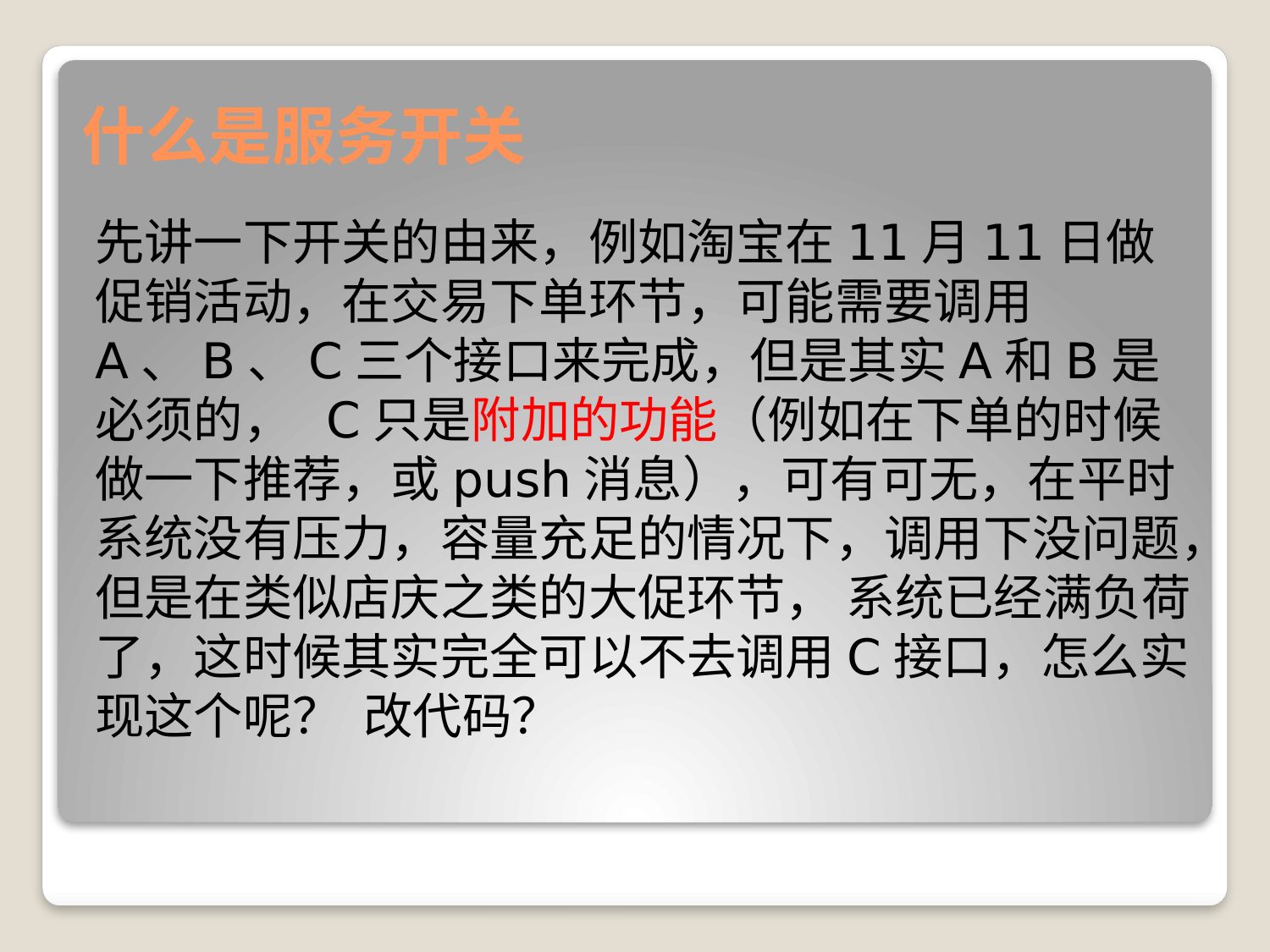

# 什么是服务开关
先讲一下开关的由来，例如淘宝在11月11日做促销活动，在交易下单环节，可能需要调用A、B、C三个接口来完成，但是其实A和B是必须的，  C只是附加的功能（例如在下单的时候做一下推荐，或push消息），可有可无，在平时系统没有压力，容量充足的情况下，调用下没问题，但是在类似店庆之类的大促环节， 系统已经满负荷了，这时候其实完全可以不去调用C接口，怎么实现这个呢？  改代码？